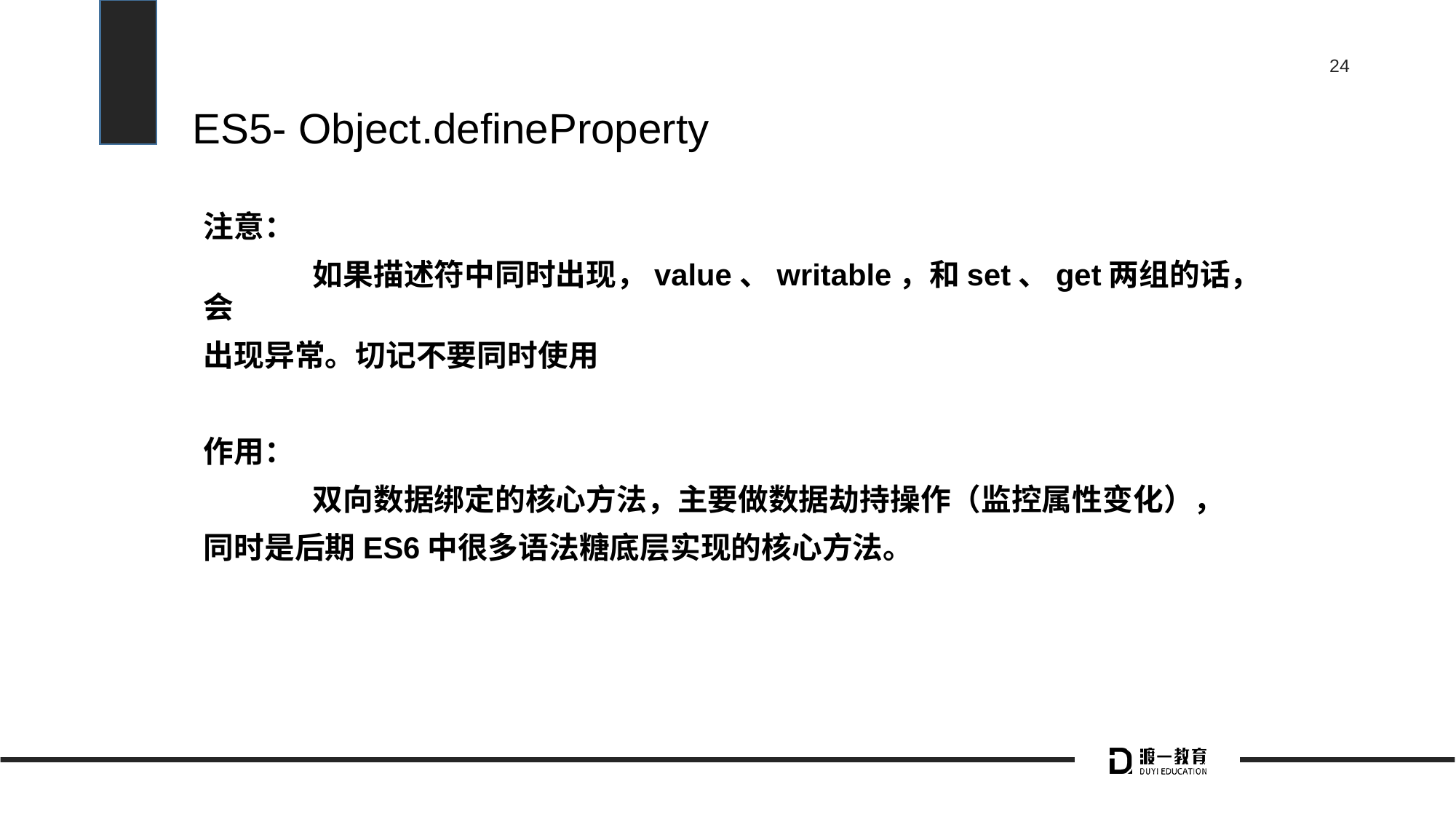

# ES5- Object.defineProperty
注意：
	如果描述符中同时出现，value、writable，和set、get两组的话，会
出现异常。切记不要同时使用

作用：
	双向数据绑定的核心方法，主要做数据劫持操作（监控属性变化），
同时是后期ES6中很多语法糖底层实现的核心方法。